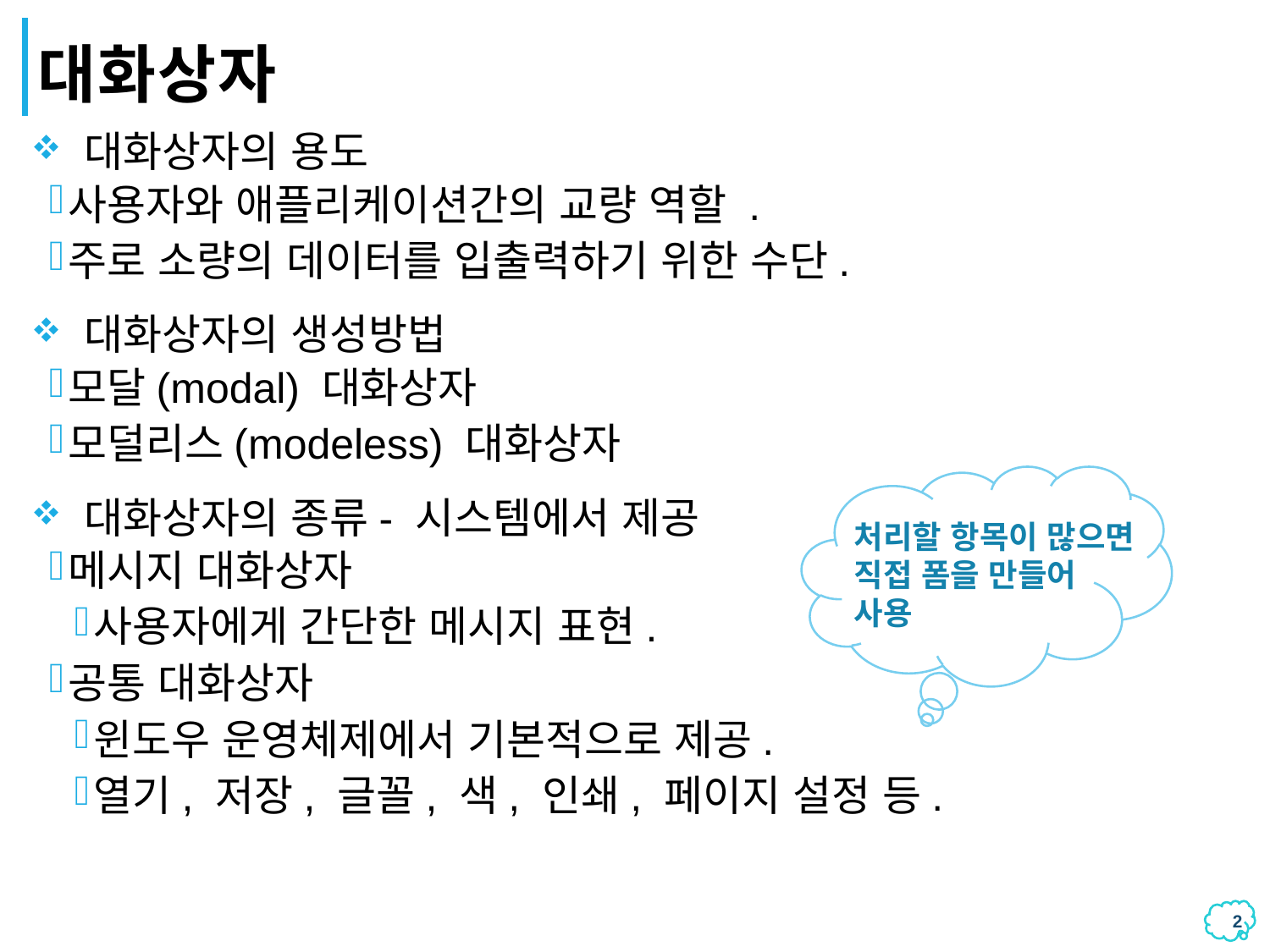

# 대화상자
 대화상자의 용도
사용자와 애플리케이션간의 교량 역할 .
주로 소량의 데이터를 입출력하기 위한 수단.
 대화상자의 생성방법
모달(modal) 대화상자
모덜리스(modeless) 대화상자
 대화상자의 종류- 시스템에서 제공
메시지 대화상자
사용자에게 간단한 메시지 표현.
공통 대화상자
윈도우 운영체제에서 기본적으로 제공.
열기, 저장, 글꼴, 색, 인쇄, 페이지 설정 등.

처리할 항목이 많으면 직접 폼을 만들어 사용
2